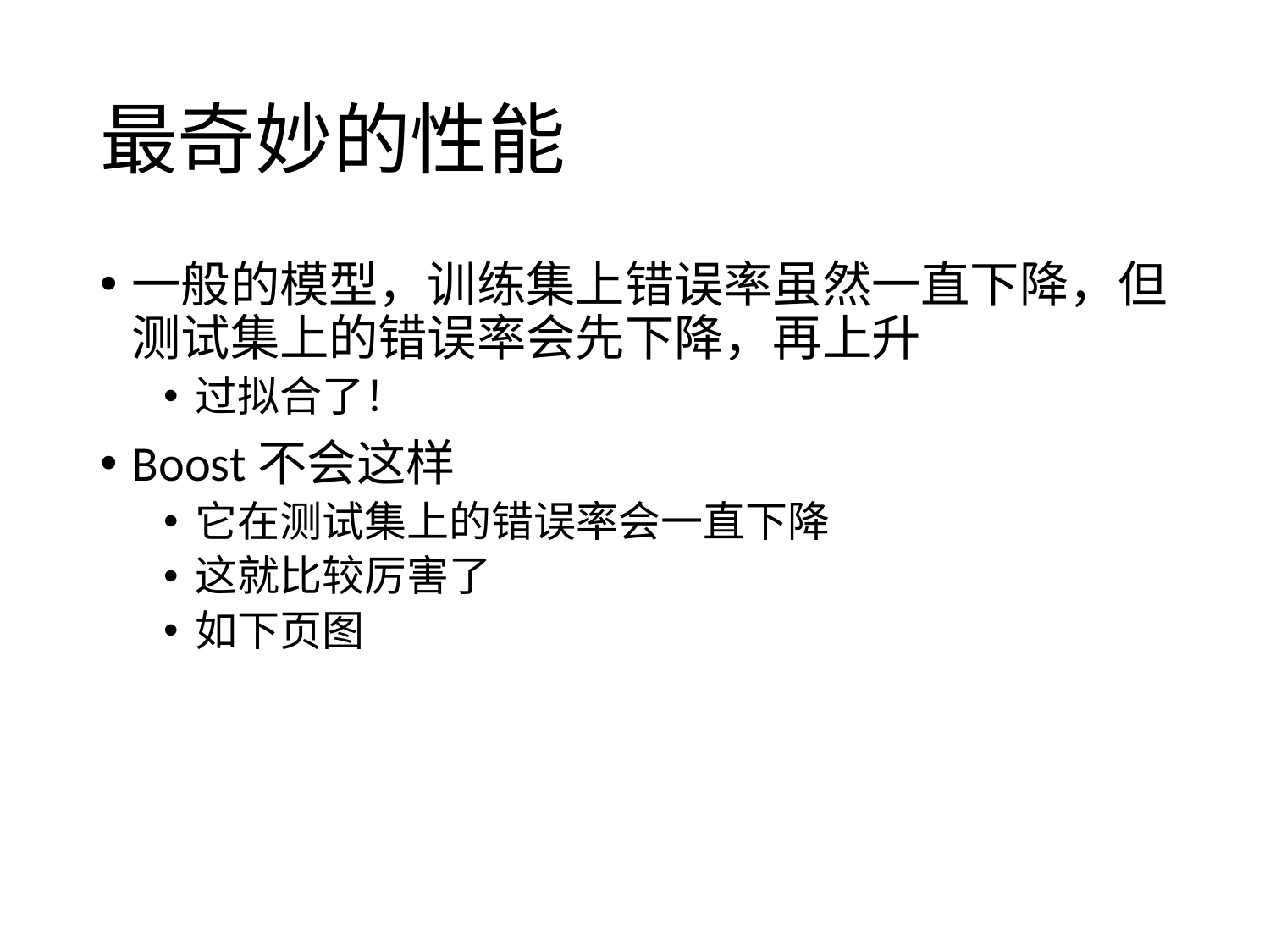

# 最奇妙的性能
一般的模型，训练集上错误率虽然一直下降，但测试集上的错误率会先下降，再上升
过拟合了！
Boost不会这样
它在测试集上的错误率会一直下降
这就比较厉害了
如下页图